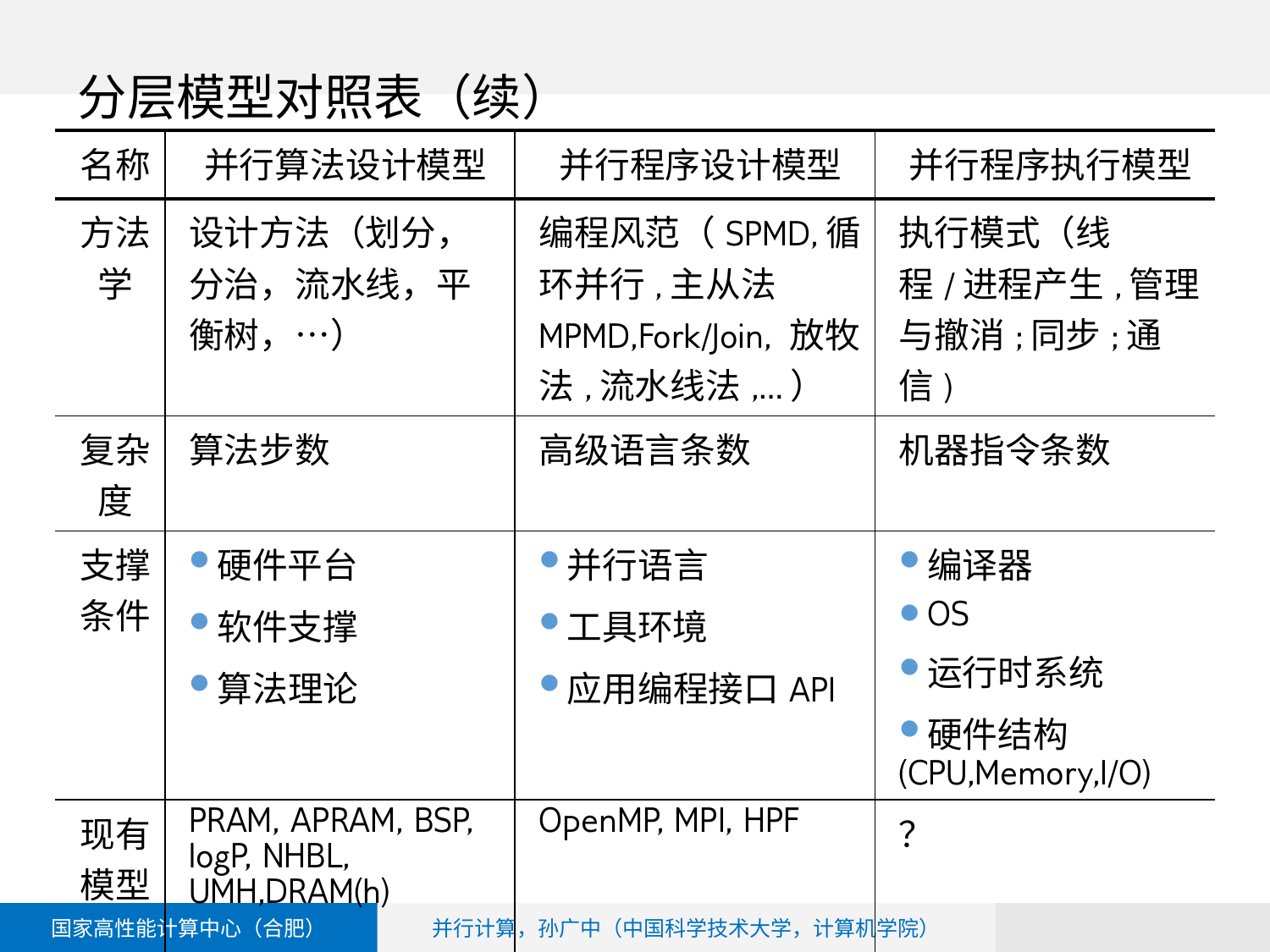

分层模型对照表（续）

| 名称 | 并行算法设计模型 | 并行程序设计模型 | 并行程序执行模型 |
| --- | --- | --- | --- |
| 方法学 | 设计方法（划分，分治，流水线，平衡树，…） | 编程风范（SPMD,循环并行,主从法MPMD,Fork/Join, 放牧法,流水线法,…） | 执行模式（线程/进程产生,管理与撤消;同步;通信) |
| 复杂度 | 算法步数 | 高级语言条数 | 机器指令条数 |
| 支撑条件 | 硬件平台 软件支撑 算法理论 | 并行语言 工具环境 应用编程接口API | 编译器 OS 运行时系统 硬件结构(CPU,Memory,I/O) |
| 现有模型 | PRAM, APRAM, BSP, logP, NHBL, UMH,DRAM(h) | OpenMP, MPI, HPF | ？ |